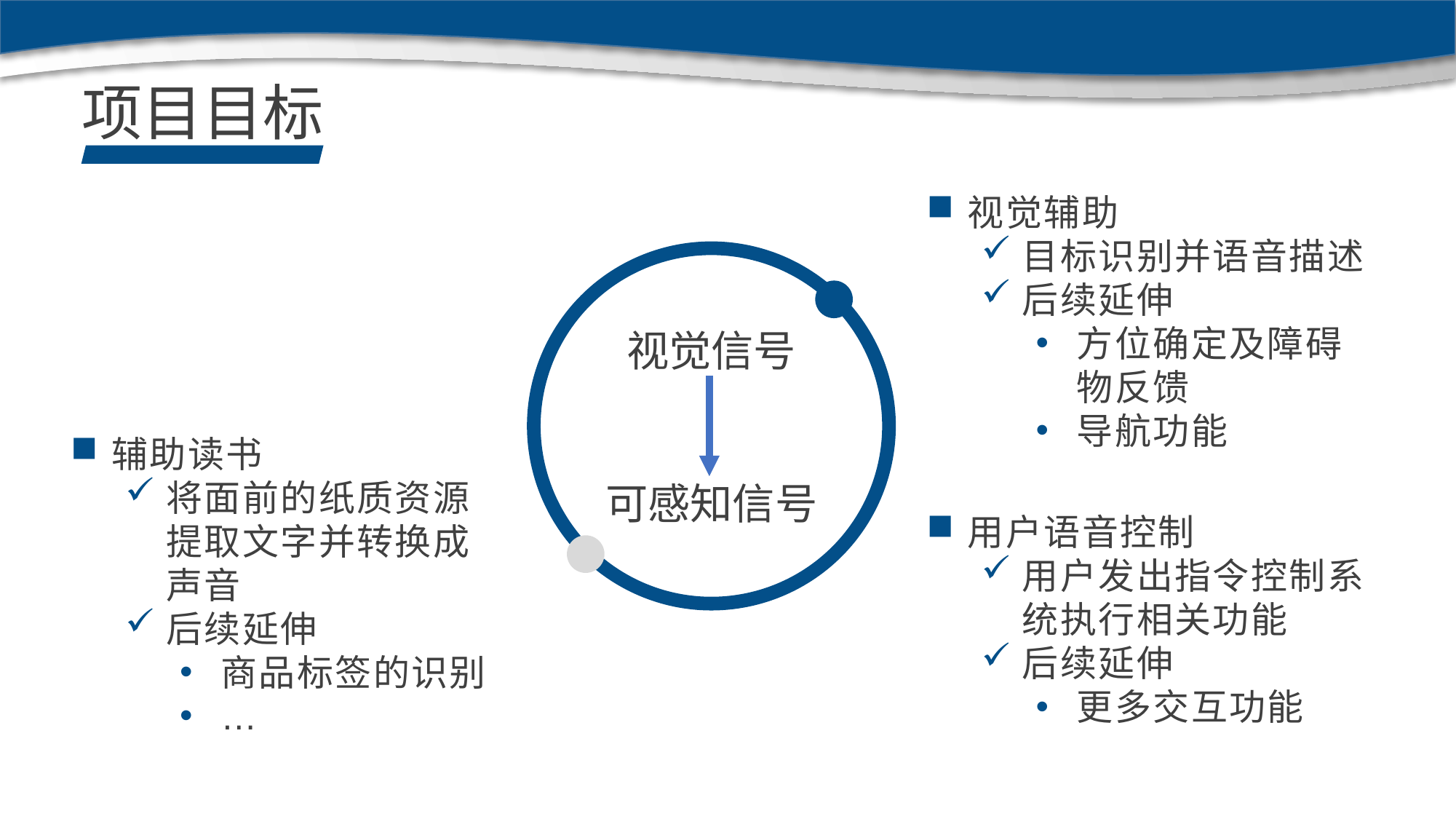

项目目标

视觉辅助
目标识别并语音描述
后续延伸
方位确定及障碍物反馈
导航功能

视觉信号

可感知信号

辅助读书
将面前的纸质资源提取文字并转换成声音
后续延伸
商品标签的识别
…

用户语音控制
用户发出指令控制系统执行相关功能
后续延伸
更多交互功能